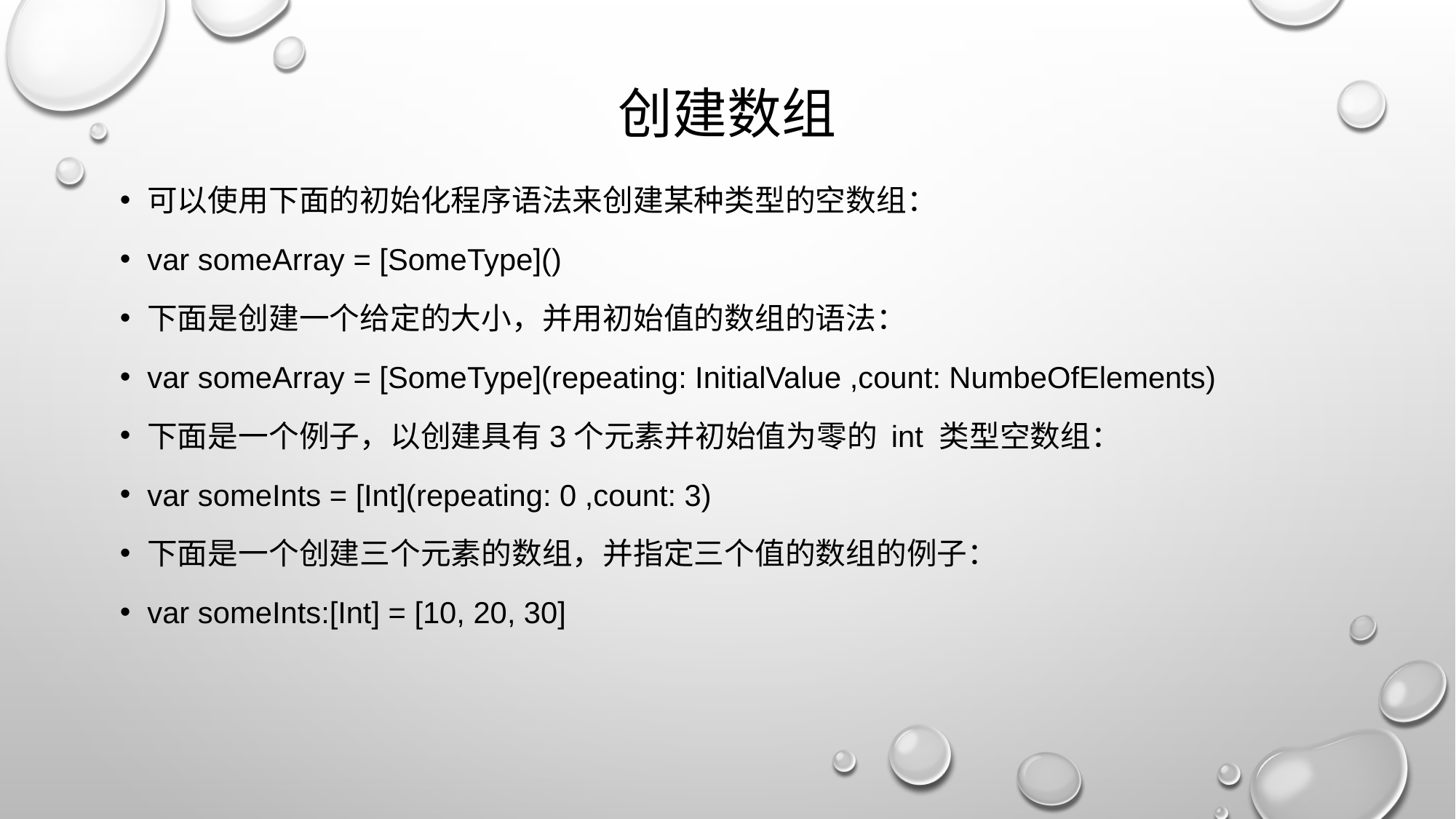

# 创建数组
可以使用下面的初始化程序语法来创建某种类型的空数组：
var someArray = [SomeType]()
下面是创建一个给定的大小，并用初始值的数组的语法：
var someArray = [SomeType](repeating: InitialValue ,count: NumbeOfElements)
下面是一个例子，以创建具有3个元素并初始值为零的 int 类型空数组：
var someInts = [Int](repeating: 0 ,count: 3)
下面是一个创建三个元素的数组，并指定三个值的数组的例子：
var someInts:[Int] = [10, 20, 30]